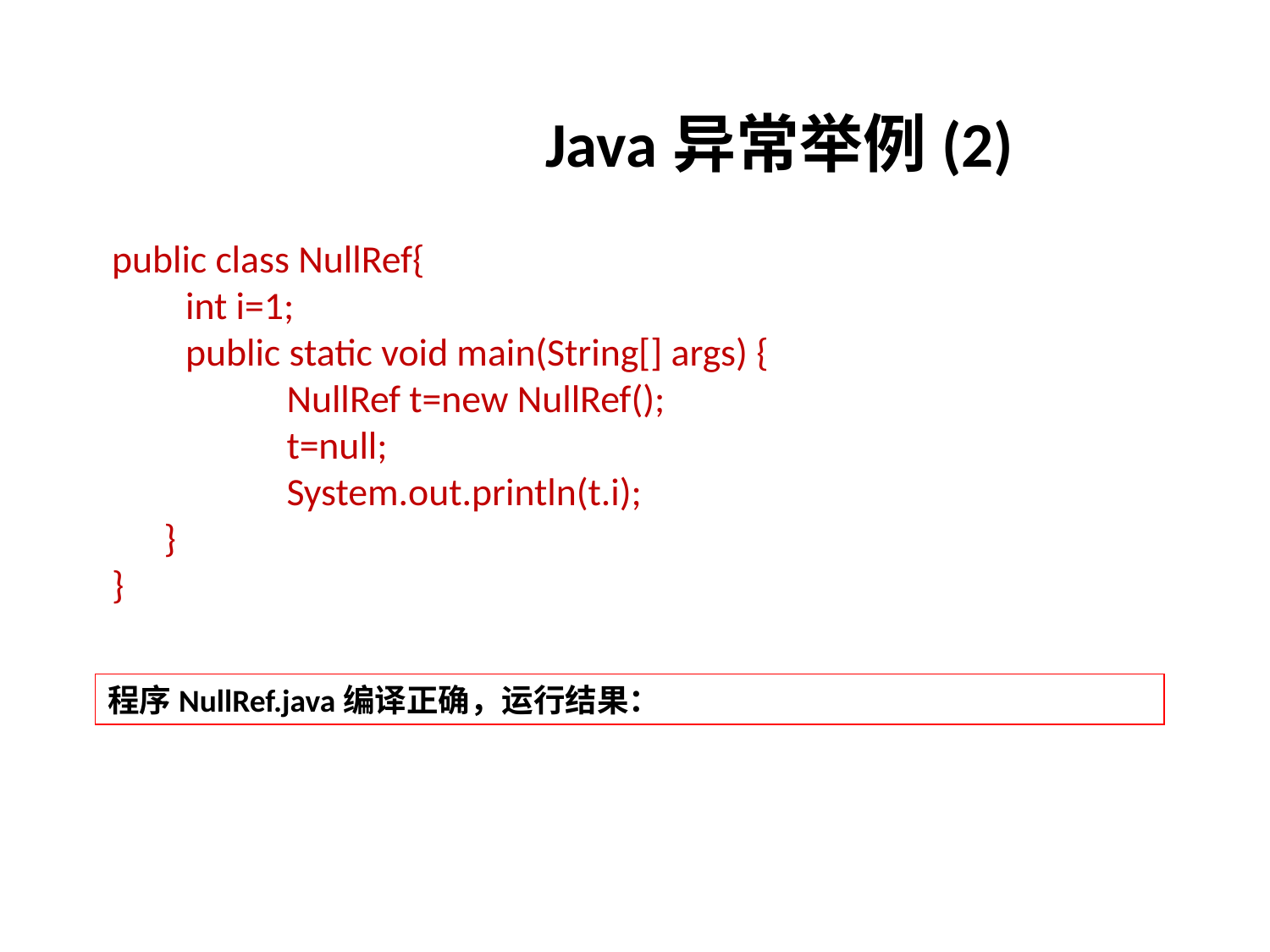

# Java异常举例(2)
public class NullRef{
	   int i=1;
    	   public static void main(String[] args) {
		NullRef t=new NullRef();
		t=null;
		System.out.println(t.i);
      }
}
程序NullRef.java编译正确，运行结果：